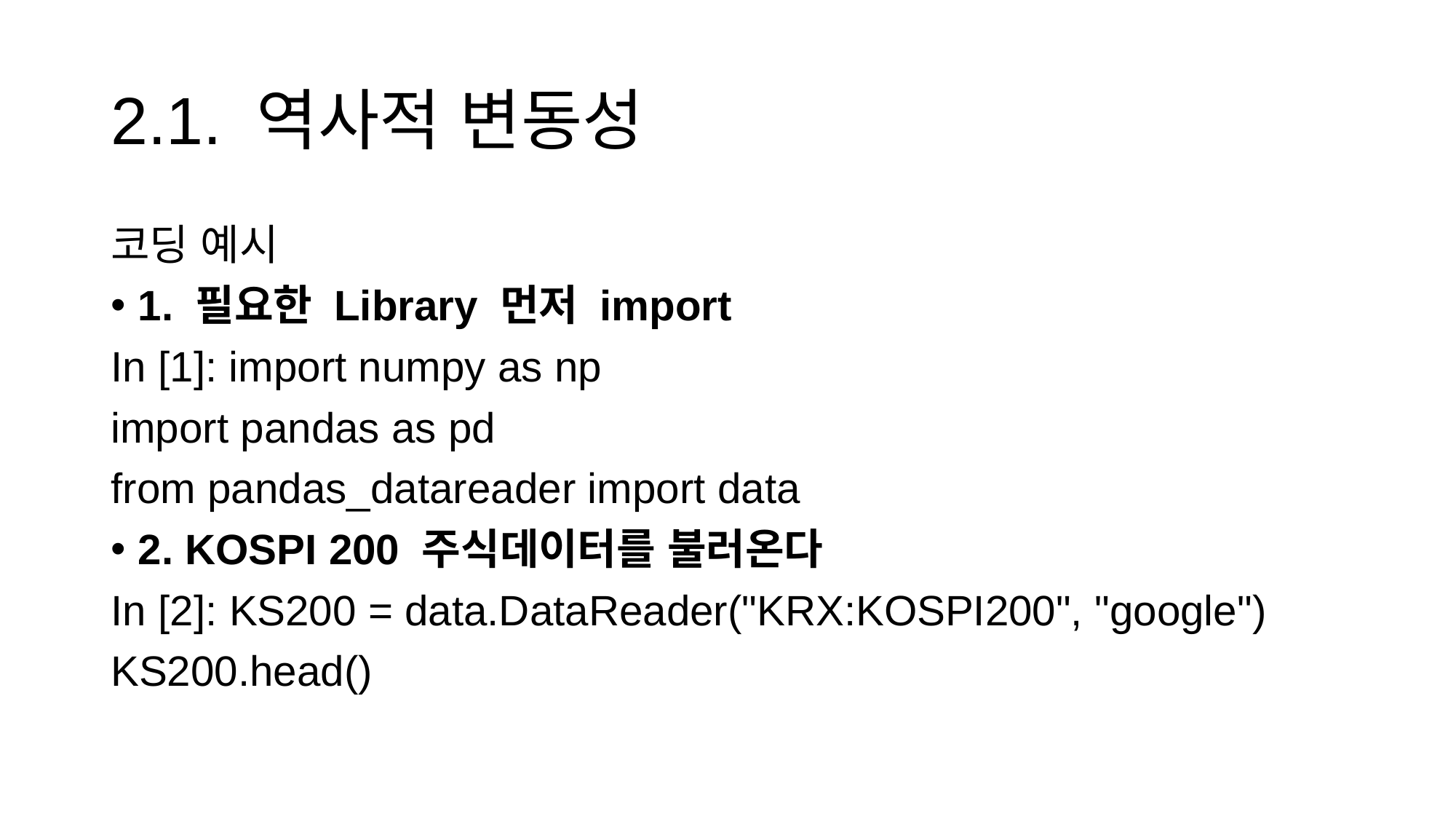

# 2.1. 역사적 변동성
코딩 예시
1. 필요한 Library 먼저 import
In [1]: import numpy as np
import pandas as pd
from pandas_datareader import data
2. KOSPI 200 주식데이터를 불러온다
In [2]: KS200 = data.DataReader("KRX:KOSPI200", "google")
KS200.head()